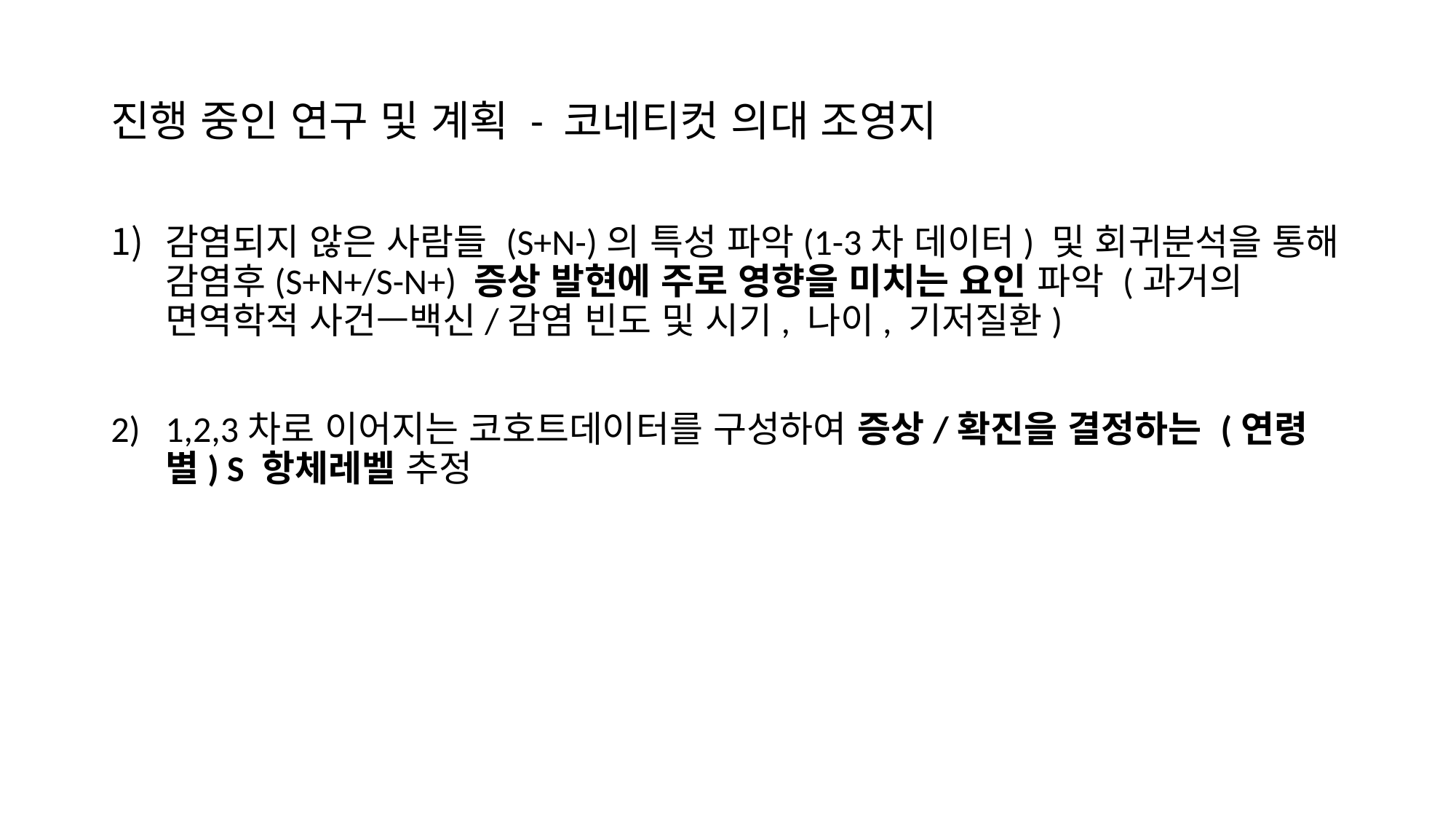

# 진행 중인 연구 및 계획 - 코네티컷 의대 조영지
감염되지 않은 사람들 (S+N-)의 특성 파악(1-3차 데이터) 및 회귀분석을 통해 감염후(S+N+/S-N+) 증상 발현에 주로 영향을 미치는 요인 파악 (과거의 면역학적 사건—백신/감염 빈도 및 시기, 나이, 기저질환)

1,2,3차로 이어지는 코호트데이터를 구성하여 증상/확진을 결정하는 (연령별) S 항체레벨 추정